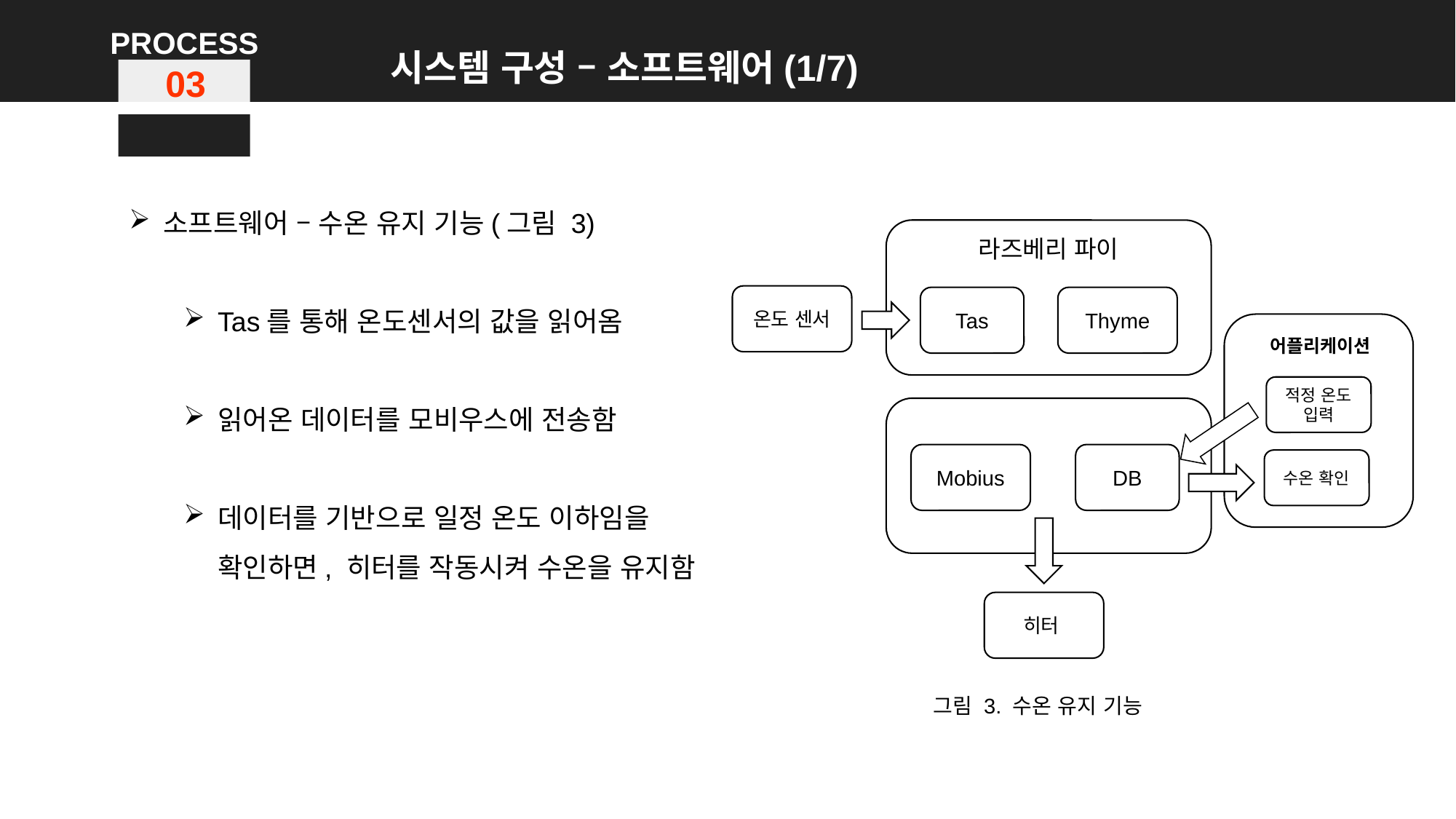

PROCESS
시스템 구성 – 소프트웨어(1/7)
03

소프트웨어 – 수온 유지 기능(그림 3)

Tas를 통해 온도센서의 값을 읽어옴

읽어온 데이터를 모비우스에 전송함

데이터를 기반으로 일정 온도 이하임을
확인하면, 히터를 작동시켜 수온을 유지함

라즈베리 파이

온도 센서
Tas
Thyme

어플리케이션
적정 온도 입력

Mobius
DB
수온 확인

히터
그림 3. 수온 유지 기능